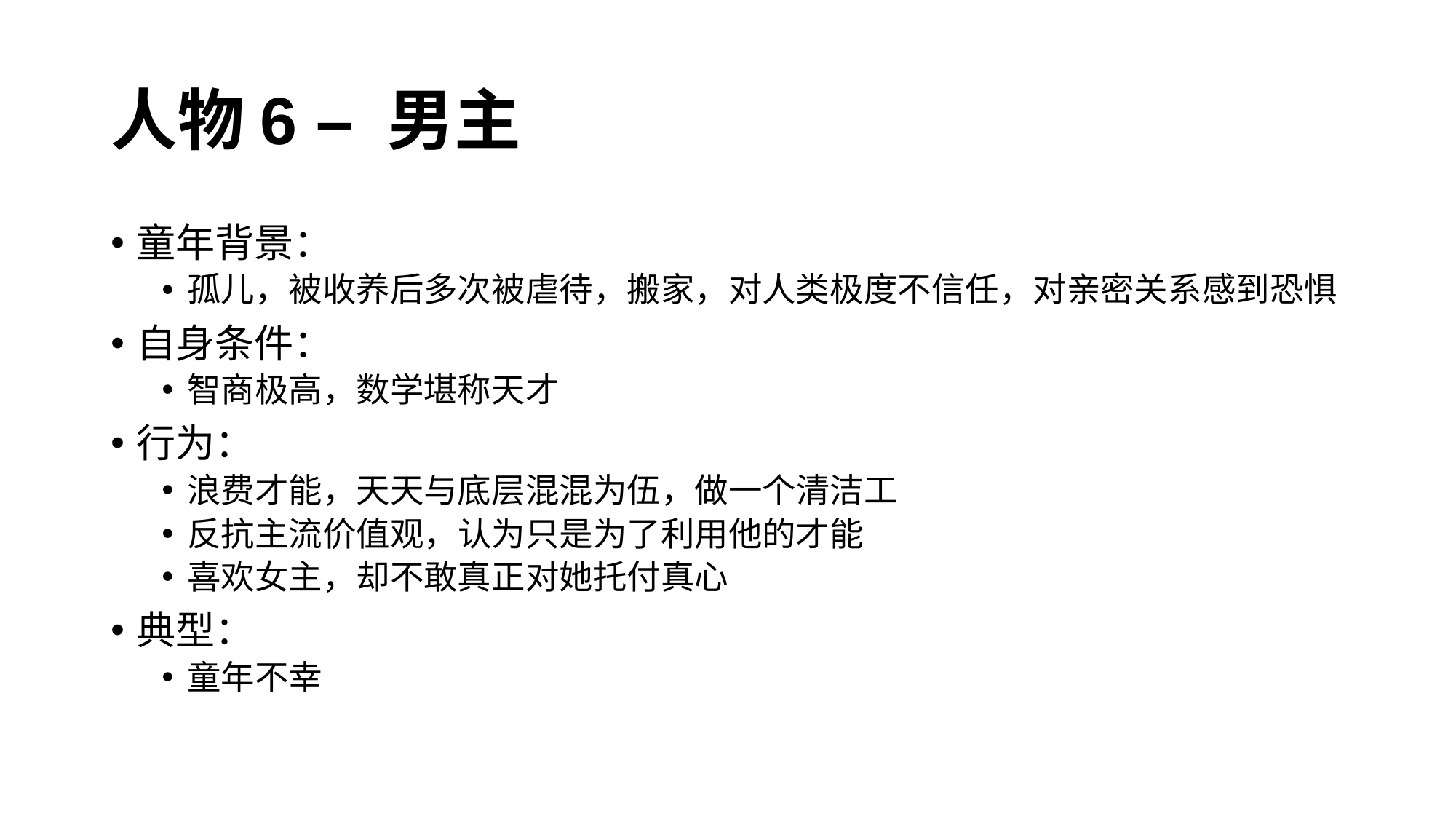

# 人物6 – 男主
童年背景：
孤儿，被收养后多次被虐待，搬家，对人类极度不信任，对亲密关系感到恐惧
自身条件：
智商极高，数学堪称天才
行为：
浪费才能，天天与底层混混为伍，做一个清洁工
反抗主流价值观，认为只是为了利用他的才能
喜欢女主，却不敢真正对她托付真心
典型：
童年不幸